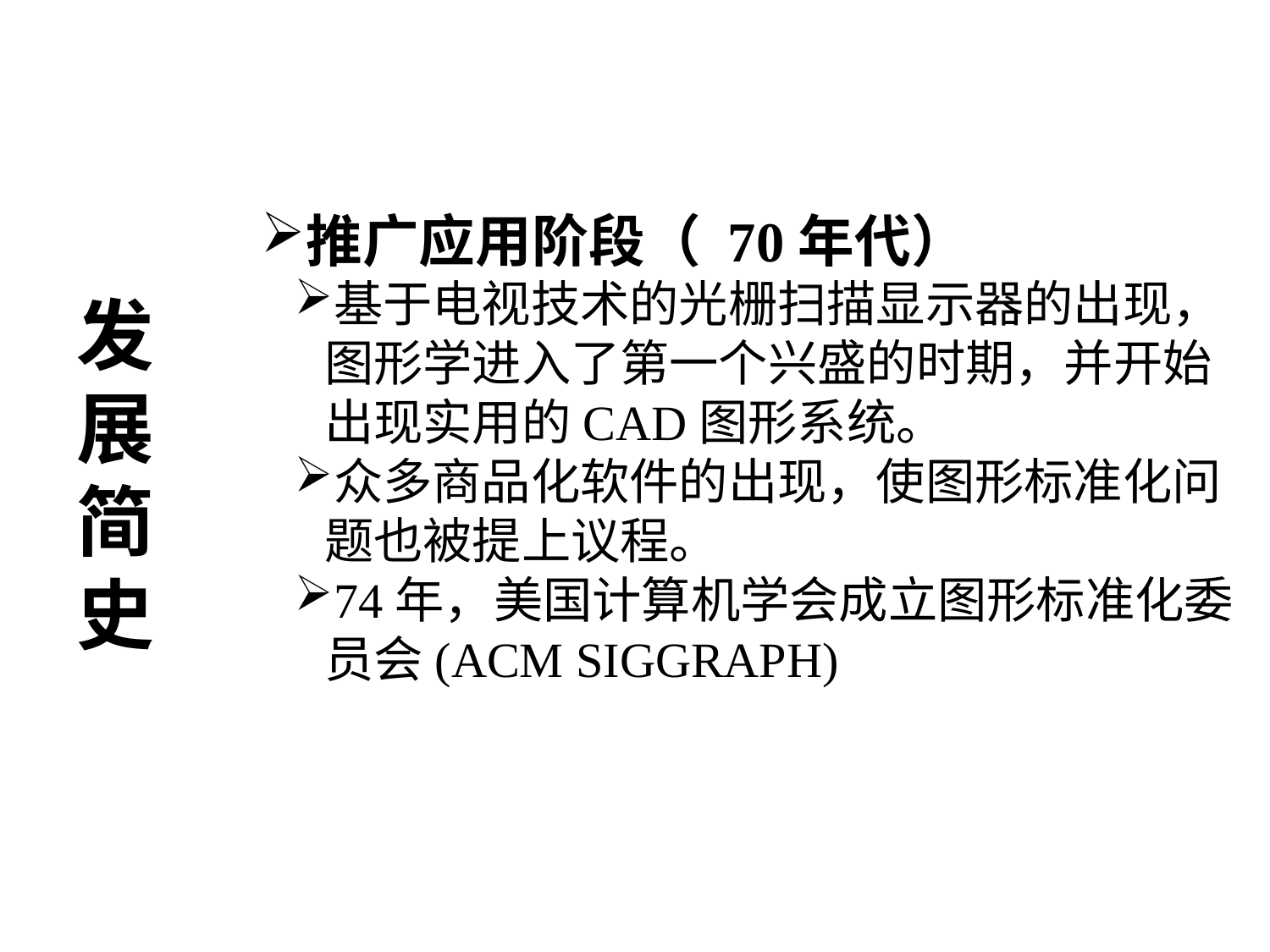

推广应用阶段（ 70年代）
基于电视技术的光栅扫描显示器的出现，图形学进入了第一个兴盛的时期，并开始出现实用的CAD图形系统。
众多商品化软件的出现，使图形标准化问题也被提上议程。
74年，美国计算机学会成立图形标准化委员会(ACM SIGGRAPH)
发展简史